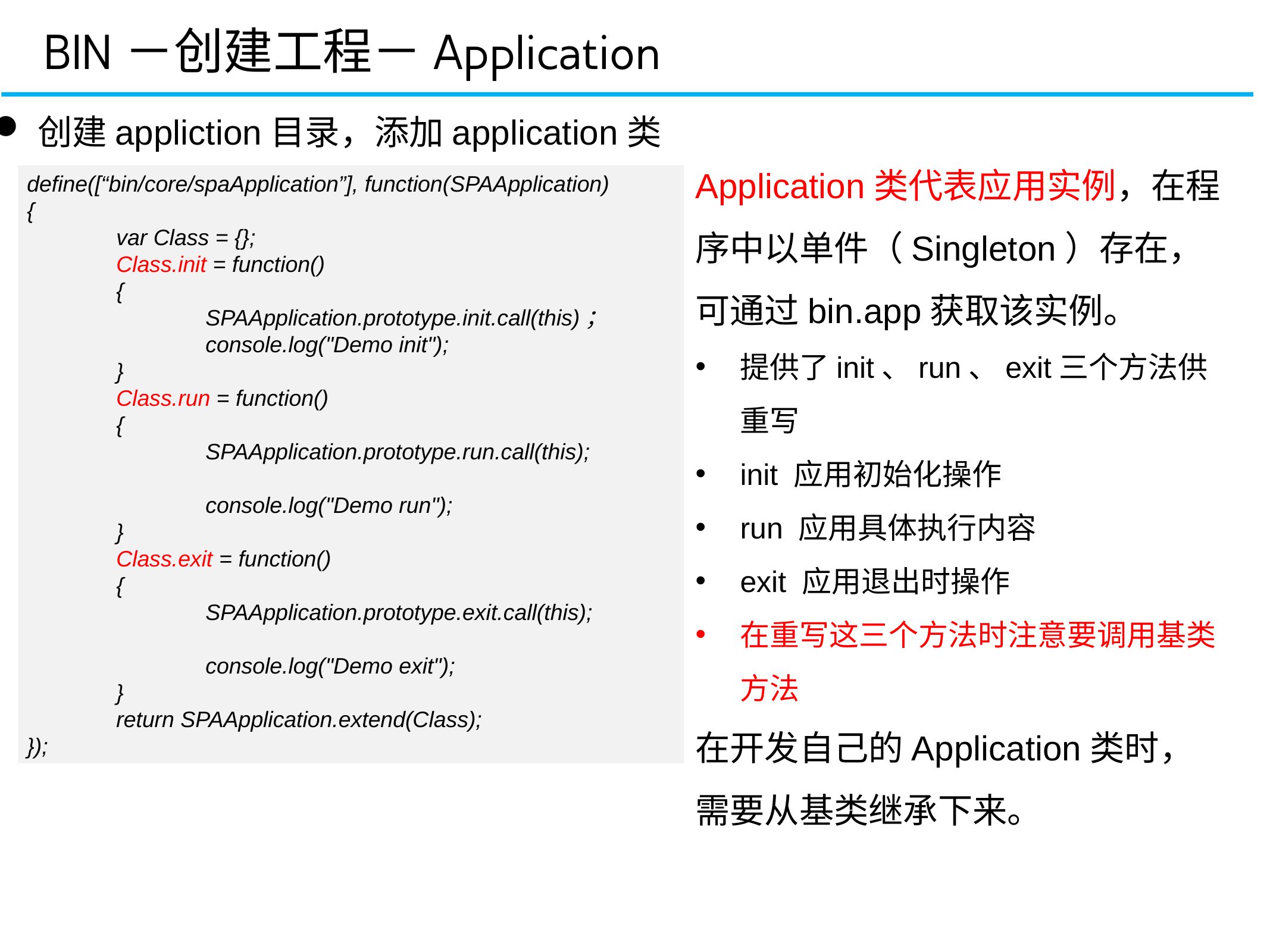

BIN－创建工程－Application

创建appliction目录，添加application类
Application类代表应用实例，在程序中以单件（Singleton）存在，可通过bin.app获取该实例。
提供了init、run、exit三个方法供重写
init 应用初始化操作
run 应用具体执行内容
exit 应用退出时操作
在重写这三个方法时注意要调用基类方法
在开发自己的Application类时，需要从基类继承下来。
define([“bin/core/spaApplication”], function(SPAApplication)
{
	var Class = {};
	Class.init = function()
	{
		SPAApplication.prototype.init.call(this)；
		console.log("Demo init");
	}
	Class.run = function()
	{
		SPAApplication.prototype.run.call(this);
		console.log("Demo run");
	}
	Class.exit = function()
	{
		SPAApplication.prototype.exit.call(this);
		console.log("Demo exit");
	}
	return SPAApplication.extend(Class);
});